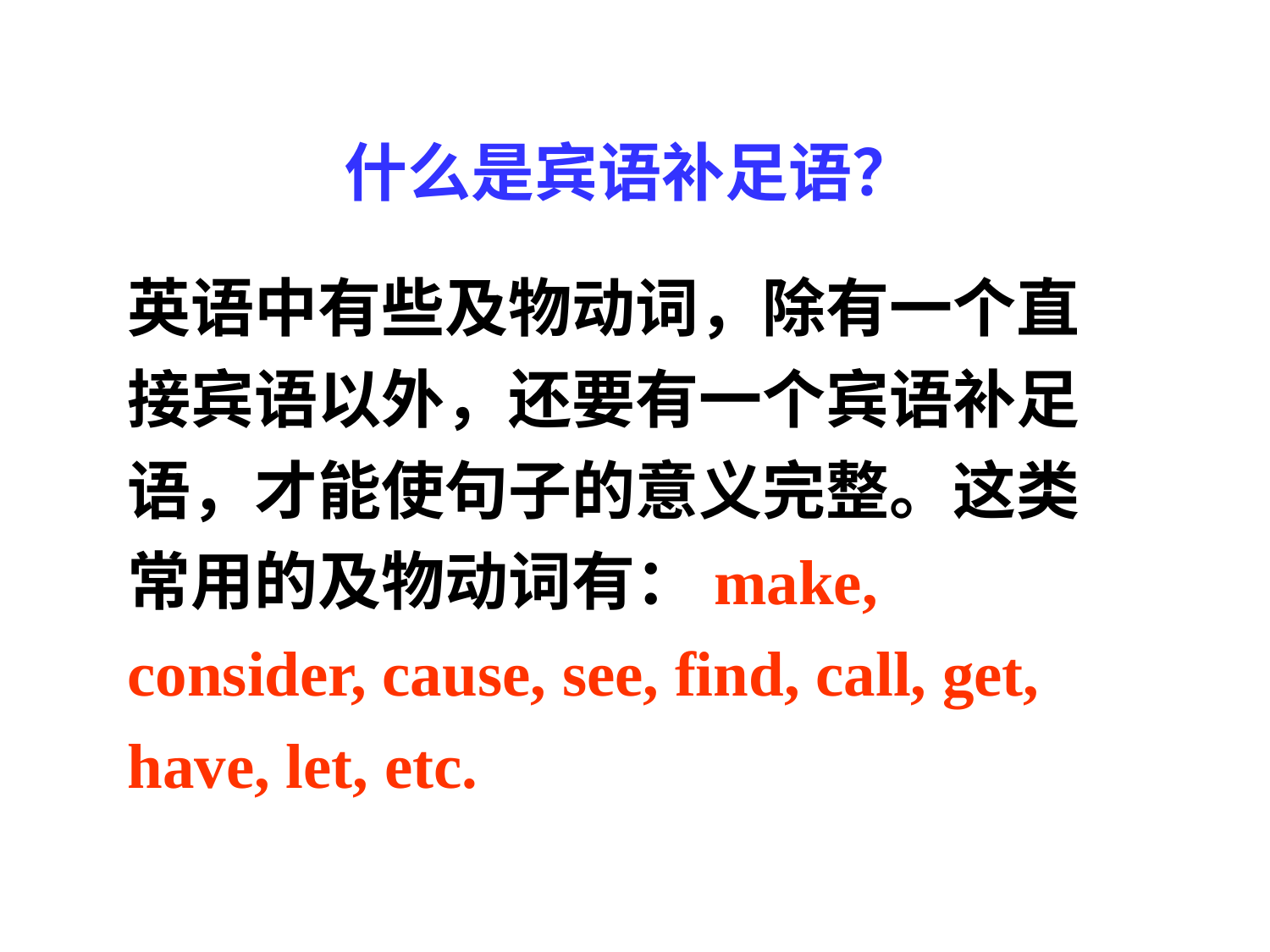

什么是宾语补足语？
英语中有些及物动词，除有一个直接宾语以外，还要有一个宾语补足语，才能使句子的意义完整。这类常用的及物动词有：make, consider, cause, see, find, call, get, have, let, etc.